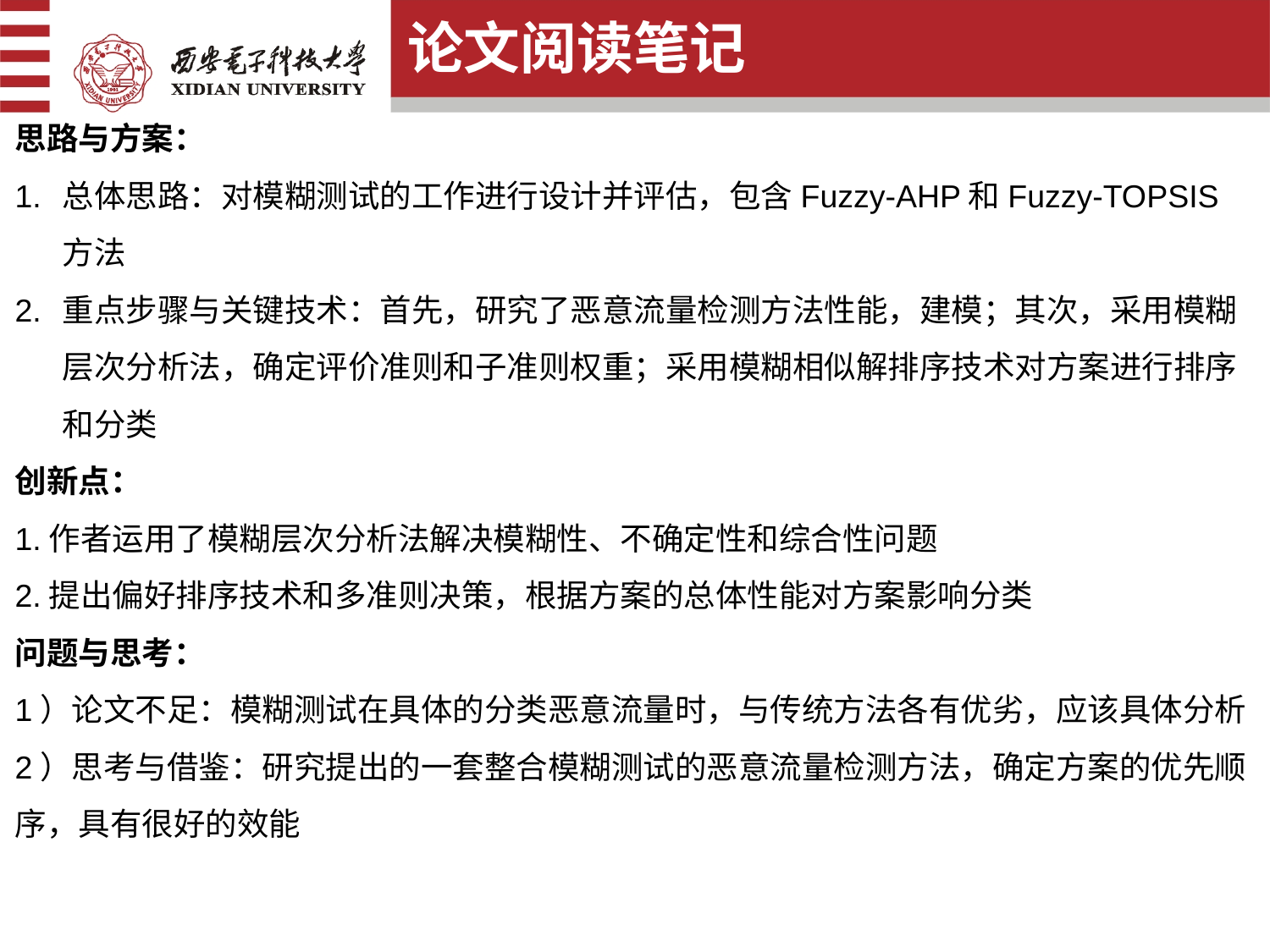

论文阅读笔记
思路与方案：
总体思路：对模糊测试的工作进行设计并评估，包含Fuzzy-AHP和Fuzzy-TOPSIS方法
重点步骤与关键技术：首先，研究了恶意流量检测方法性能，建模；其次，采用模糊层次分析法，确定评价准则和子准则权重；采用模糊相似解排序技术对方案进行排序和分类
创新点：
1.作者运用了模糊层次分析法解决模糊性、不确定性和综合性问题
2.提出偏好排序技术和多准则决策，根据方案的总体性能对方案影响分类
问题与思考：
1）论文不足：模糊测试在具体的分类恶意流量时，与传统方法各有优劣，应该具体分析
2）思考与借鉴：研究提出的一套整合模糊测试的恶意流量检测方法，确定方案的优先顺序，具有很好的效能